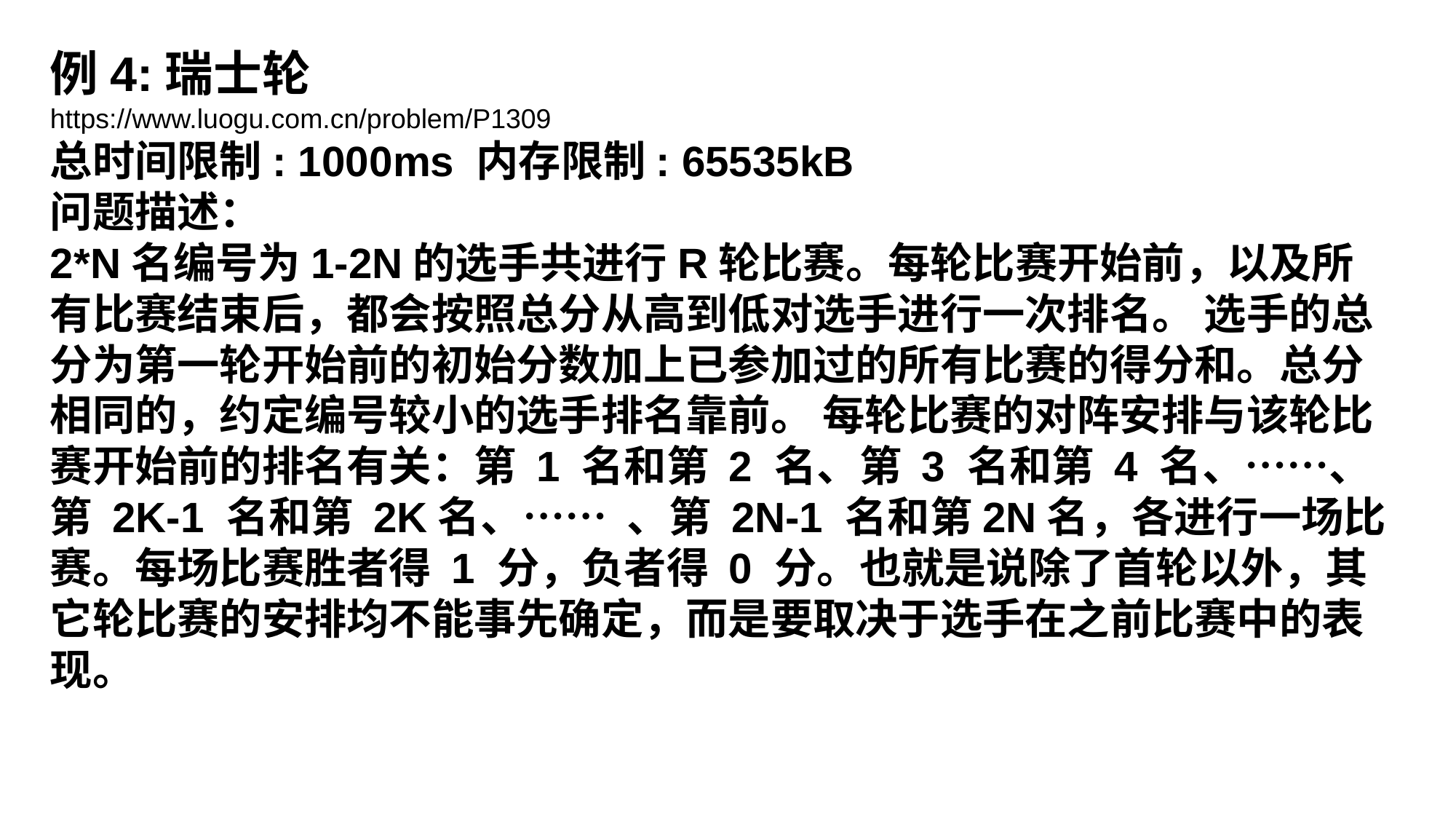

例4:瑞士轮
https://www.luogu.com.cn/problem/P1309
总时间限制: 1000ms 内存限制: 65535kB
问题描述：
2*N名编号为1-2N的选手共进行R轮比赛。每轮比赛开始前，以及所有比赛结束后，都会按照总分从高到低对选手进行一次排名。 选手的总分为第一轮开始前的初始分数加上已参加过的所有比赛的得分和。总分相同的，约定编号较小的选手排名靠前。 每轮比赛的对阵安排与该轮比赛开始前的排名有关：第 1 名和第 2 名、第 3 名和第 4 名、……、第 2K-1 名和第 2K名、……  、第 2N-1 名和第2N名，各进行一场比赛。每场比赛胜者得 1 分，负者得 0 分。也就是说除了首轮以外，其它轮比赛的安排均不能事先确定，而是要取决于选手在之前比赛中的表现。